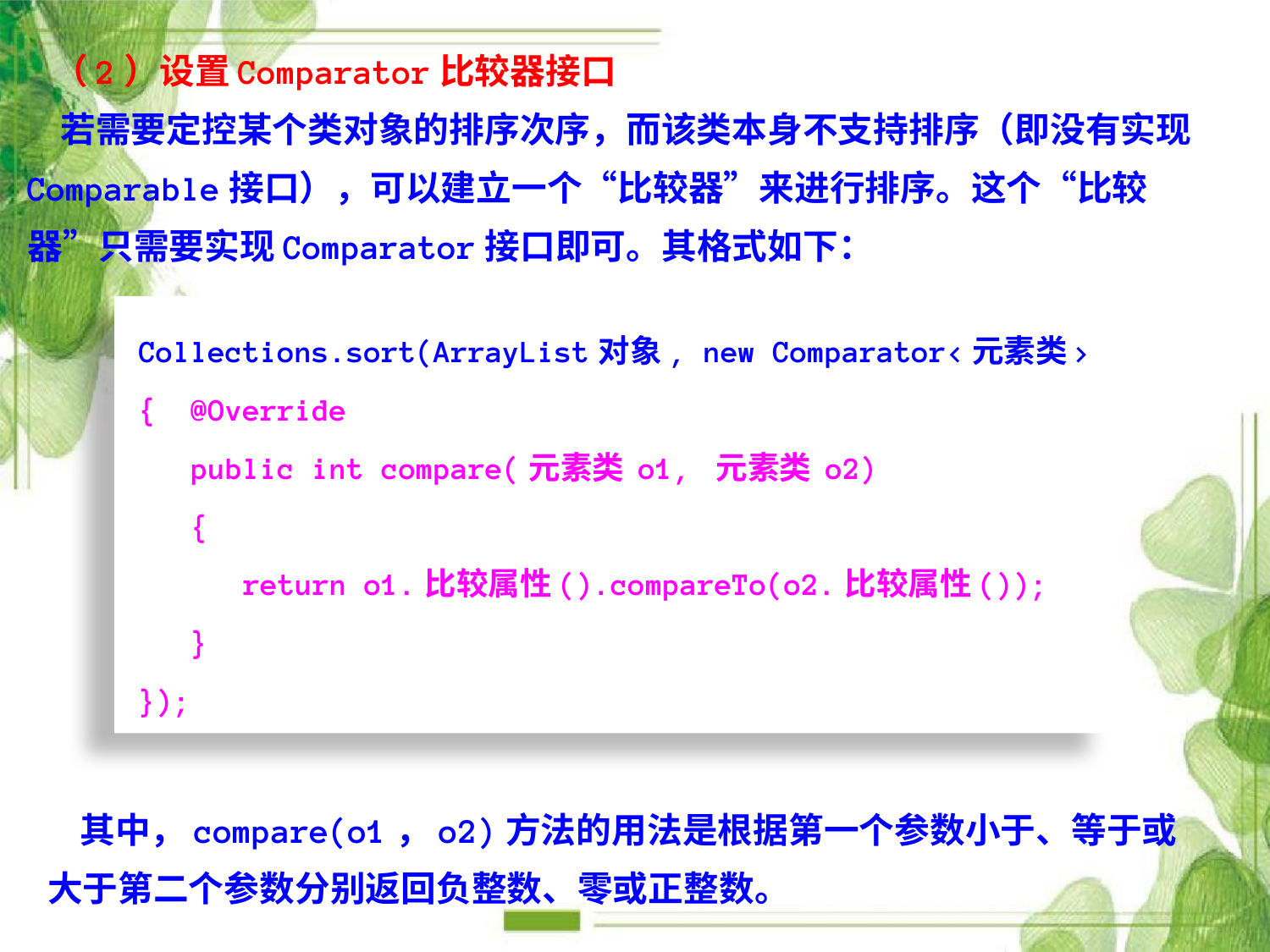

（2）设置Comparator比较器接口
   若需要定控某个类对象的排序次序，而该类本身不支持排序（即没有实现Comparable接口），可以建立一个“比较器”来进行排序。这个“比较器”只需要实现Comparator接口即可。其格式如下：
Collections.sort(ArrayList对象, new Comparator<元素类>
{  @Override
   public int compare(元素类 o1, 元素类 o2)
   {
      return o1.比较属性().compareTo(o2.比较属性());
   }
});
   其中，compare(o1，o2)方法的用法是根据第一个参数小于、等于或大于第二个参数分别返回负整数、零或正整数。